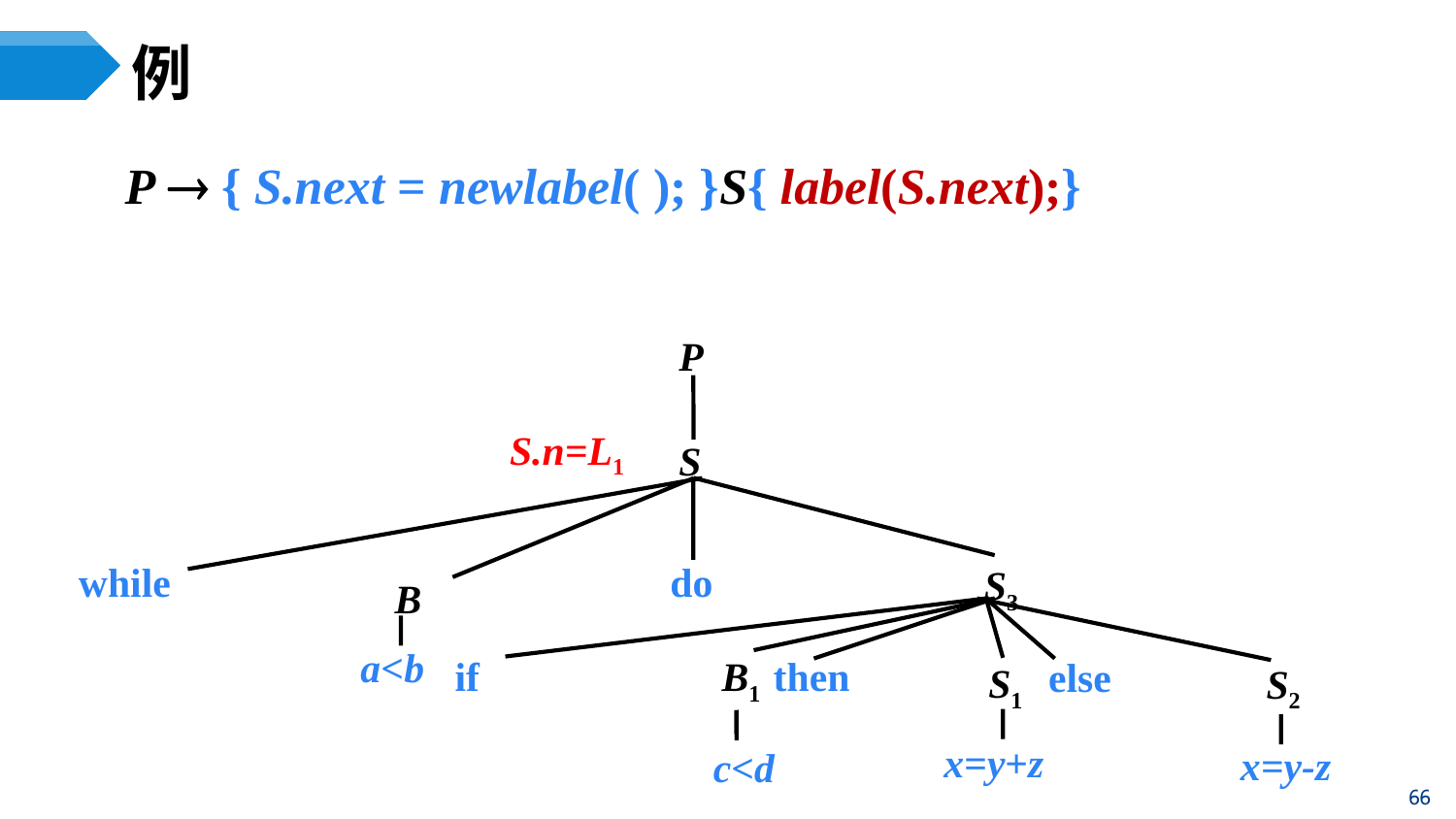

# 例
P → { S.next = newlabel( ); }S{ label(S.next);}
P

S.n=L1
S

do
S3

B1
then
else
S1

x=y+z
c<d

while
B

a<b
if
S2

x=y-z
66